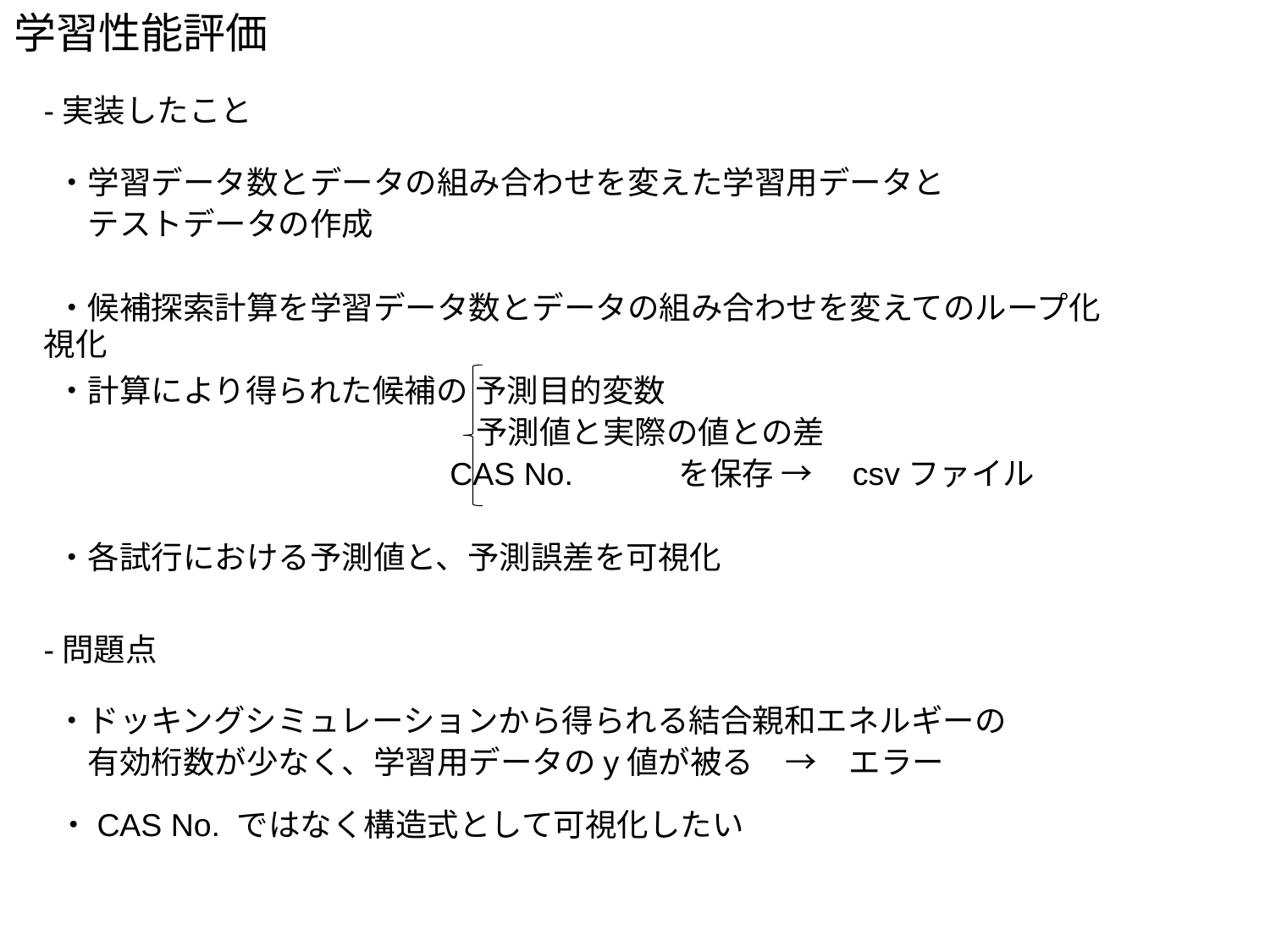

学習性能評価
-実装したこと
・学習データ数とデータの組み合わせを変えた学習用データと
　テストデータの作成

・候補探索計算を学習データ数とデータの組み合わせを変えてのループ化

・計算により得られた候補の 予測目的変数
		　　　　　 予測値と実際の値との差
		　              CAS No.           を保存 →　csvファイル

・各試行における予測値と、予測誤差を可視化
視化

-問題点
・ドッキングシミュレーションから得られる結合親和エネルギーの
　有効桁数が少なく、学習用データのy値が被る　→　エラー
・CAS No. ではなく構造式として可視化したい